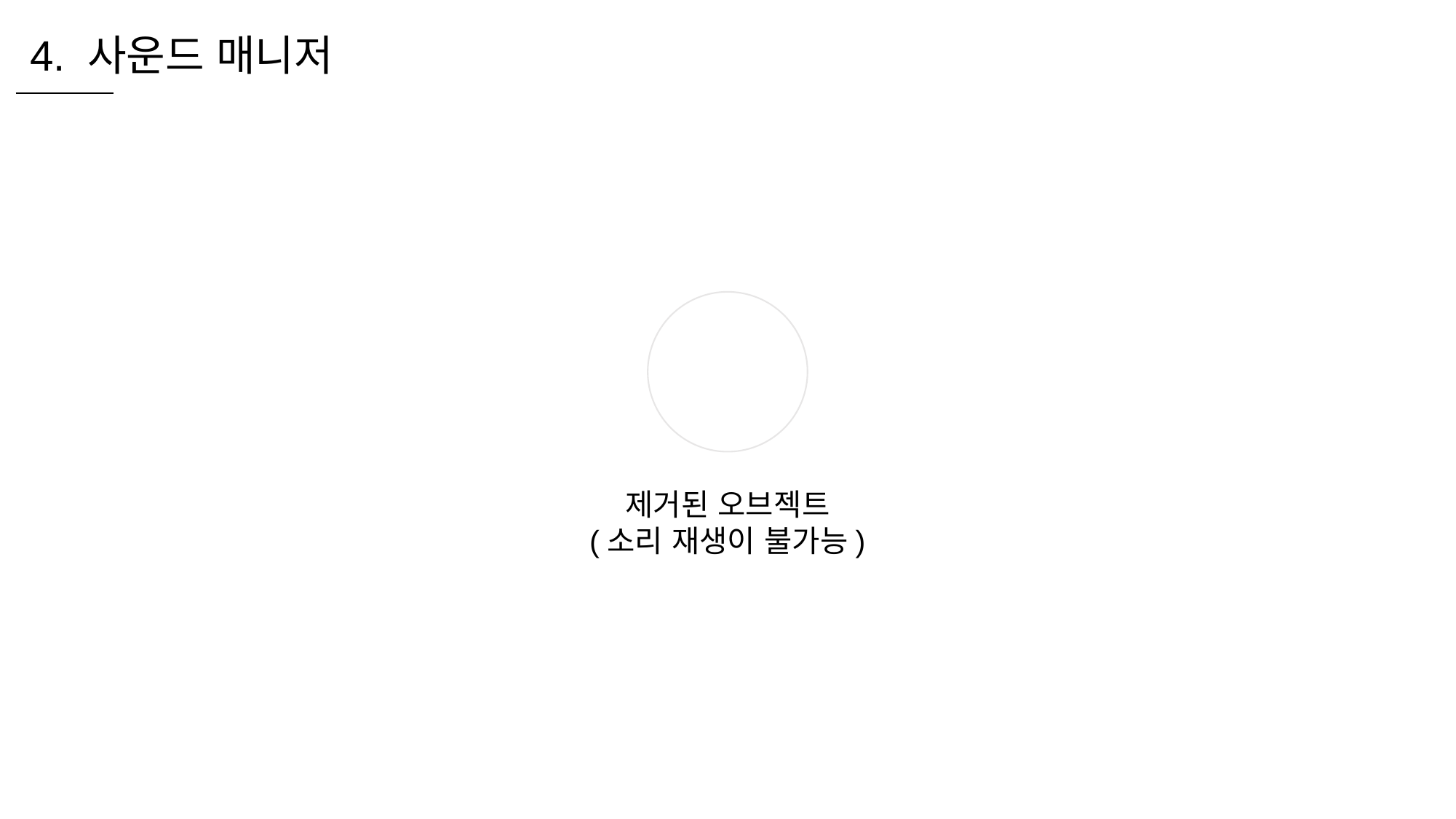

4. 사운드 매니저

제거된 오브젝트
(소리 재생이 불가능)